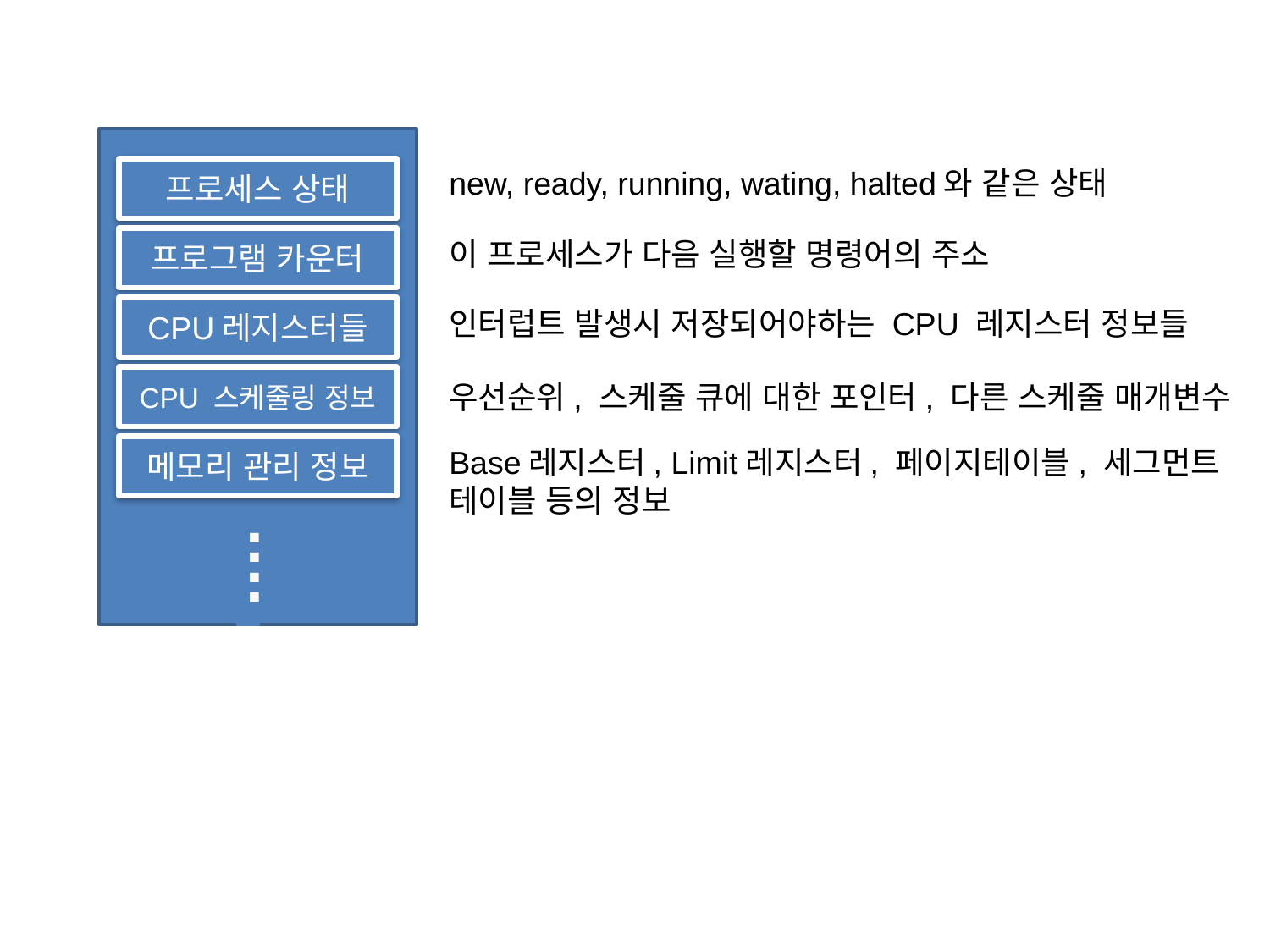

new, ready, running, wating, halted와 같은 상태
프로세스 상태
프로그램 카운터
이 프로세스가 다음 실행할 명령어의 주소
CPU레지스터들
인터럽트 발생시 저장되어야하는 CPU 레지스터 정보들
CPU 스케줄링 정보
우선순위, 스케줄 큐에 대한 포인터, 다른 스케줄 매개변수
메모리 관리 정보
Base레지스터, Limit레지스터, 페이지테이블, 세그먼트 테이블 등의 정보
.

.

.

.